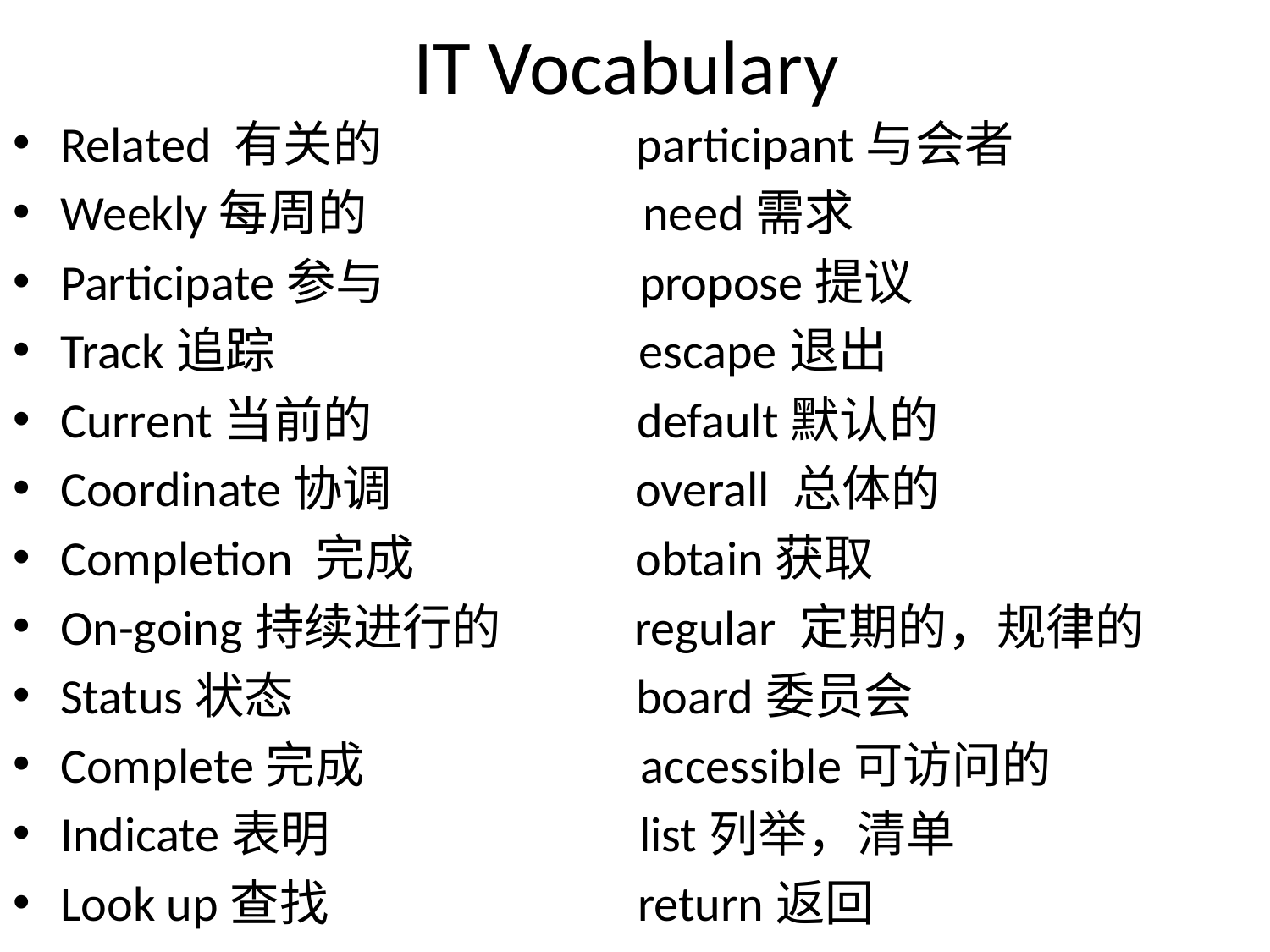

# IT Vocabulary
Related 有关的                      participant与会者
Weekly每周的                        need需求
Participate参与                      propose提议
Track追踪                                escape退出
Current当前的                       default默认的
Coordinate协调                     overall 总体的
Completion 完成                   obtain获取
On-going持续进行的           regular 定期的，规律的
Status状态                              board委员会
Complete完成                        accessible可访问的
Indicate表明                           list列举，清单
Look up查找                           return返回